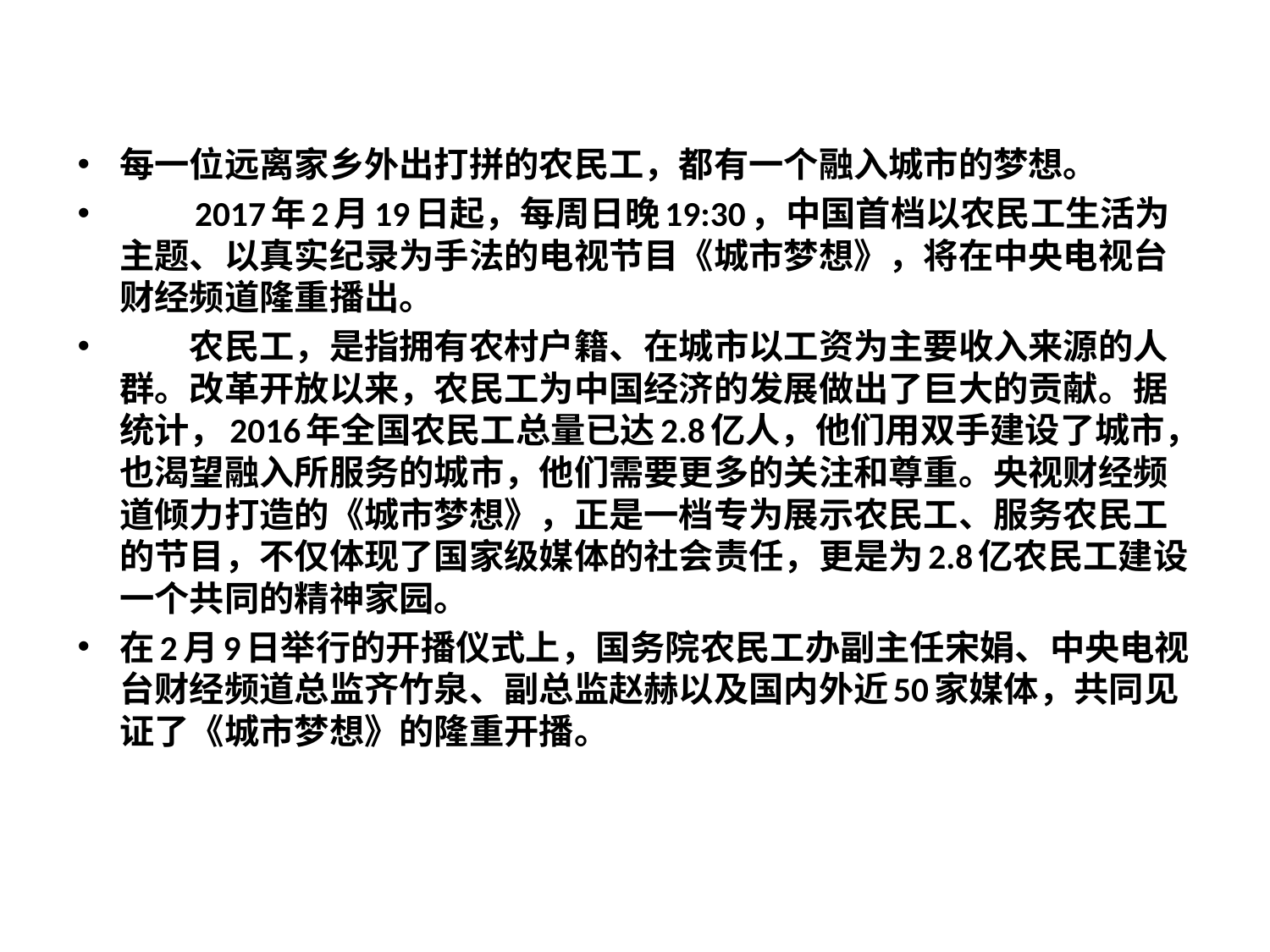

每一位远离家乡外出打拼的农民工，都有一个融入城市的梦想。
　　2017年2月19日起，每周日晚19:30，中国首档以农民工生活为主题、以真实纪录为手法的电视节目《城市梦想》，将在中央电视台财经频道隆重播出。
　　农民工，是指拥有农村户籍、在城市以工资为主要收入来源的人群。改革开放以来，农民工为中国经济的发展做出了巨大的贡献。据统计，2016年全国农民工总量已达2.8亿人，他们用双手建设了城市，也渴望融入所服务的城市，他们需要更多的关注和尊重。央视财经频道倾力打造的《城市梦想》，正是一档专为展示农民工、服务农民工的节目，不仅体现了国家级媒体的社会责任，更是为2.8亿农民工建设一个共同的精神家园。
在2月9日举行的开播仪式上，国务院农民工办副主任宋娟、中央电视台财经频道总监齐竹泉、副总监赵赫以及国内外近50家媒体，共同见证了《城市梦想》的隆重开播。